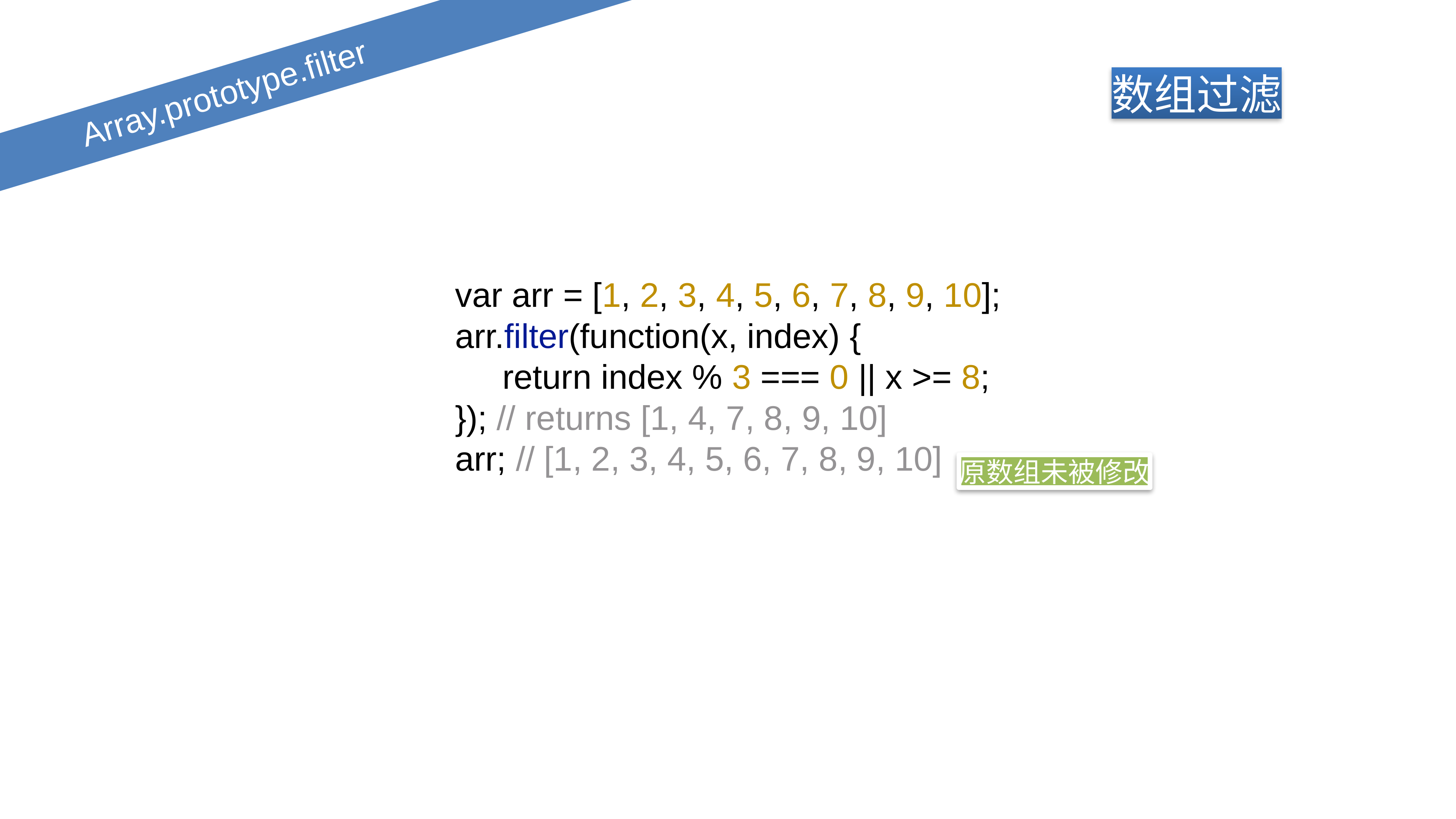

Array.prototype.filter
数组过滤
var arr = [1, 2, 3, 4, 5, 6, 7, 8, 9, 10];
arr.filter(function(x, index) {
     return index % 3 === 0 || x >= 8;
}); // returns [1, 4, 7, 8, 9, 10]
arr; // [1, 2, 3, 4, 5, 6, 7, 8, 9, 10]
原数组未被修改
22